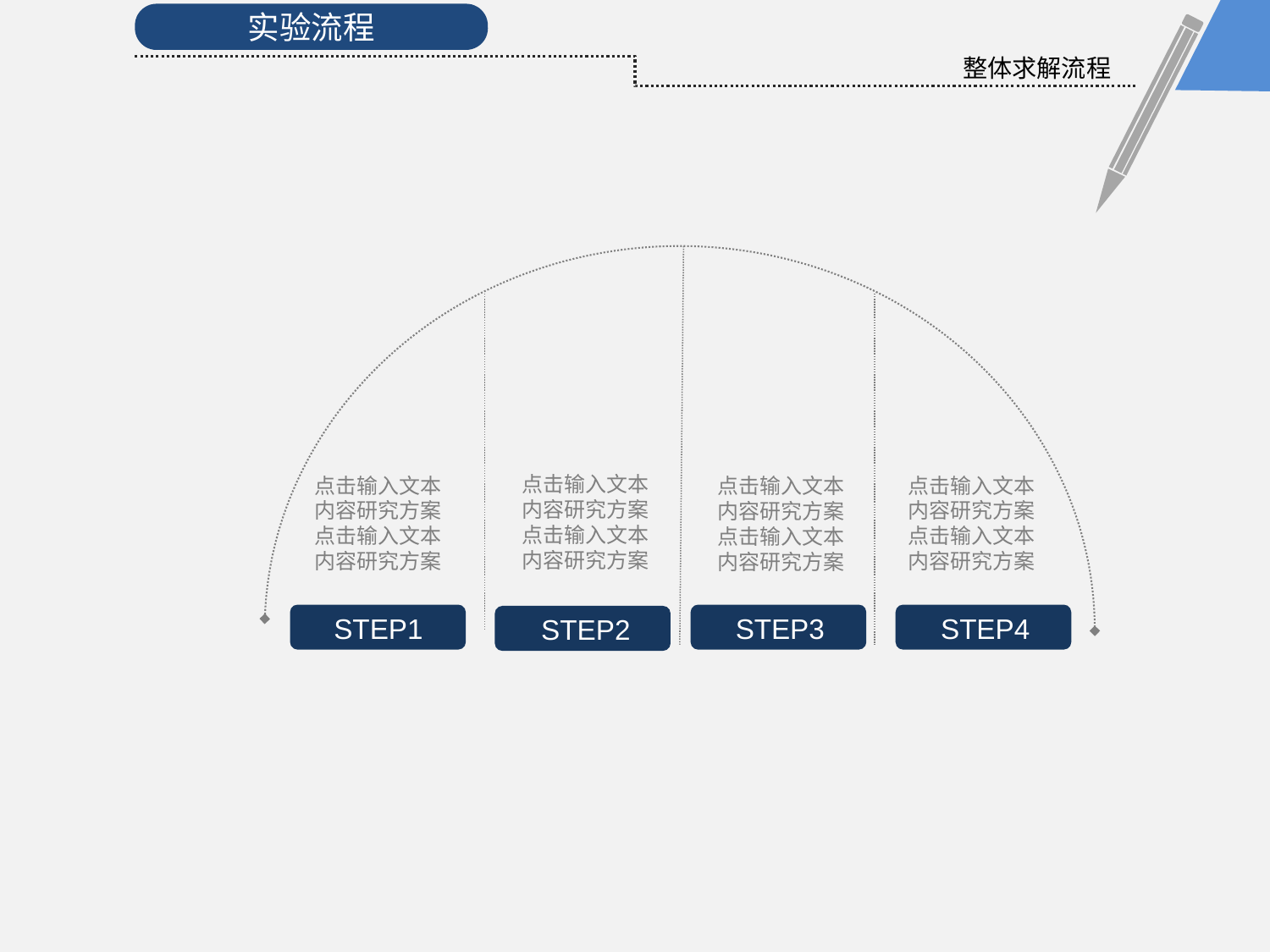

实验流程

整体求解流程

点击输入文本
内容研究方案
点击输入文本
内容研究方案

点击输入文本
内容研究方案
点击输入文本
内容研究方案

点击输入文本
内容研究方案
点击输入文本
内容研究方案

点击输入文本
内容研究方案
点击输入文本
内容研究方案

STEP1

STEP3

STEP4

STEP2